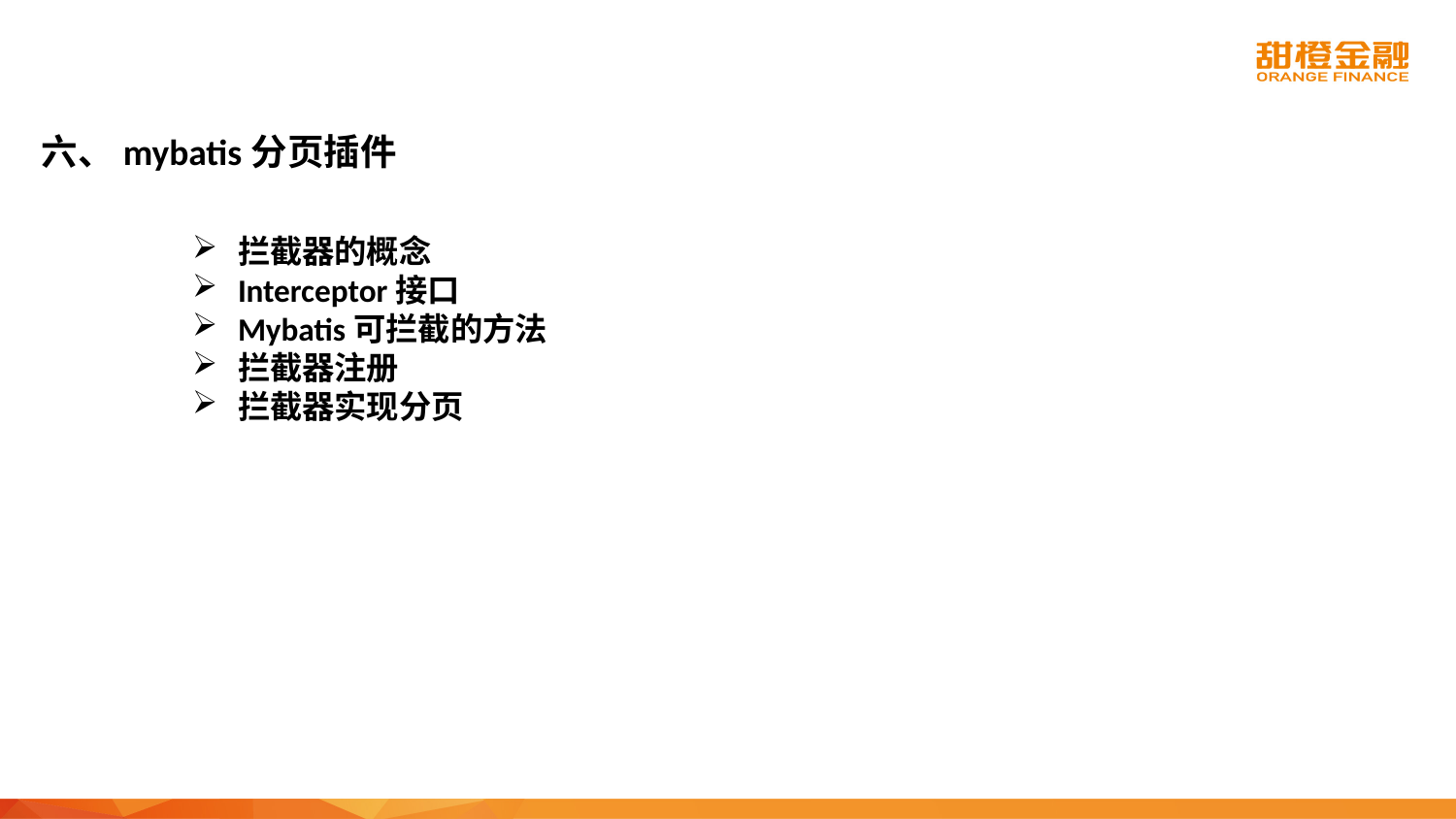

# 六、mybatis分页插件
拦截器的概念
Interceptor接口
Mybatis可拦截的方法
拦截器注册
拦截器实现分页